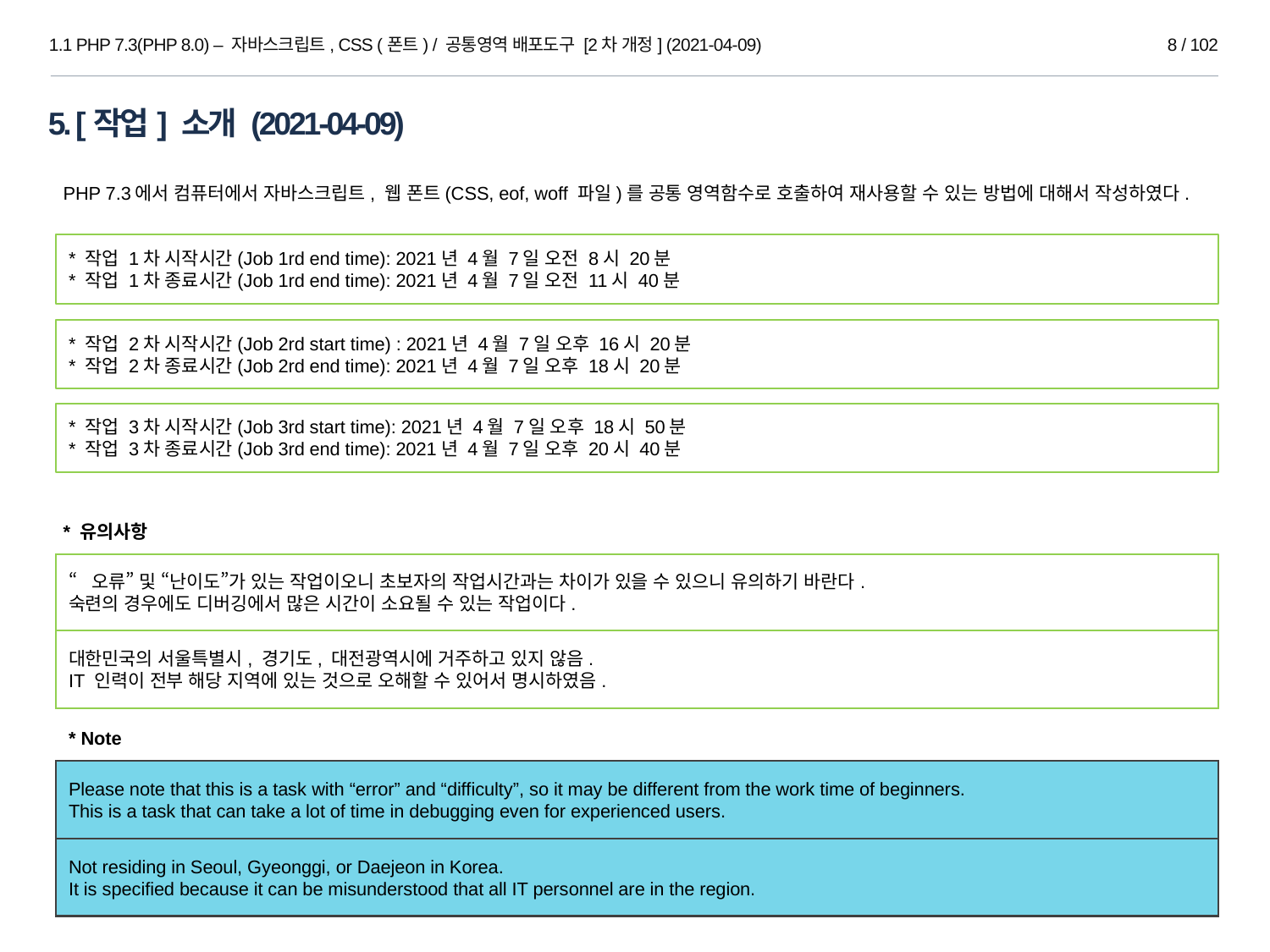

1.1 PHP 7.3(PHP 8.0) – 자바스크립트, CSS (폰트) / 공통영역 배포도구 [2차 개정] (2021-04-09)
8 / 102

5. [작업] 소개 (2021-04-09)
PHP 7.3에서 컴퓨터에서 자바스크립트, 웹 폰트(CSS, eof, woff 파일)를 공통 영역함수로 호출하여 재사용할 수 있는 방법에 대해서 작성하였다.
* 작업 1차 시작시간(Job 1rd end time): 2021년 4월 7일 오전 8시 20분
* 작업 1차 종료시간(Job 1rd end time): 2021년 4월 7일 오전 11시 40분
* 작업 2차 시작시간(Job 2rd start time) : 2021년 4월 7일 오후 16시 20분
* 작업 2차 종료시간(Job 2rd end time): 2021년 4월 7일 오후 18시 20분
* 작업 3차 시작시간(Job 3rd start time): 2021년 4월 7일 오후 18시 50분
* 작업 3차 종료시간(Job 3rd end time): 2021년 4월 7일 오후 20시 40분
* 유의사항
“오류” 및 “난이도”가 있는 작업이오니 초보자의 작업시간과는 차이가 있을 수 있으니 유의하기 바란다.
숙련의 경우에도 디버깅에서 많은 시간이 소요될 수 있는 작업이다.
대한민국의 서울특별시, 경기도, 대전광역시에 거주하고 있지 않음.
IT 인력이 전부 해당 지역에 있는 것으로 오해할 수 있어서 명시하였음.
* Note
Please note that this is a task with “error” and “difficulty”, so it may be different from the work time of beginners.
This is a task that can take a lot of time in debugging even for experienced users.
Not residing in Seoul, Gyeonggi, or Daejeon in Korea.
It is specified because it can be misunderstood that all IT personnel are in the region.